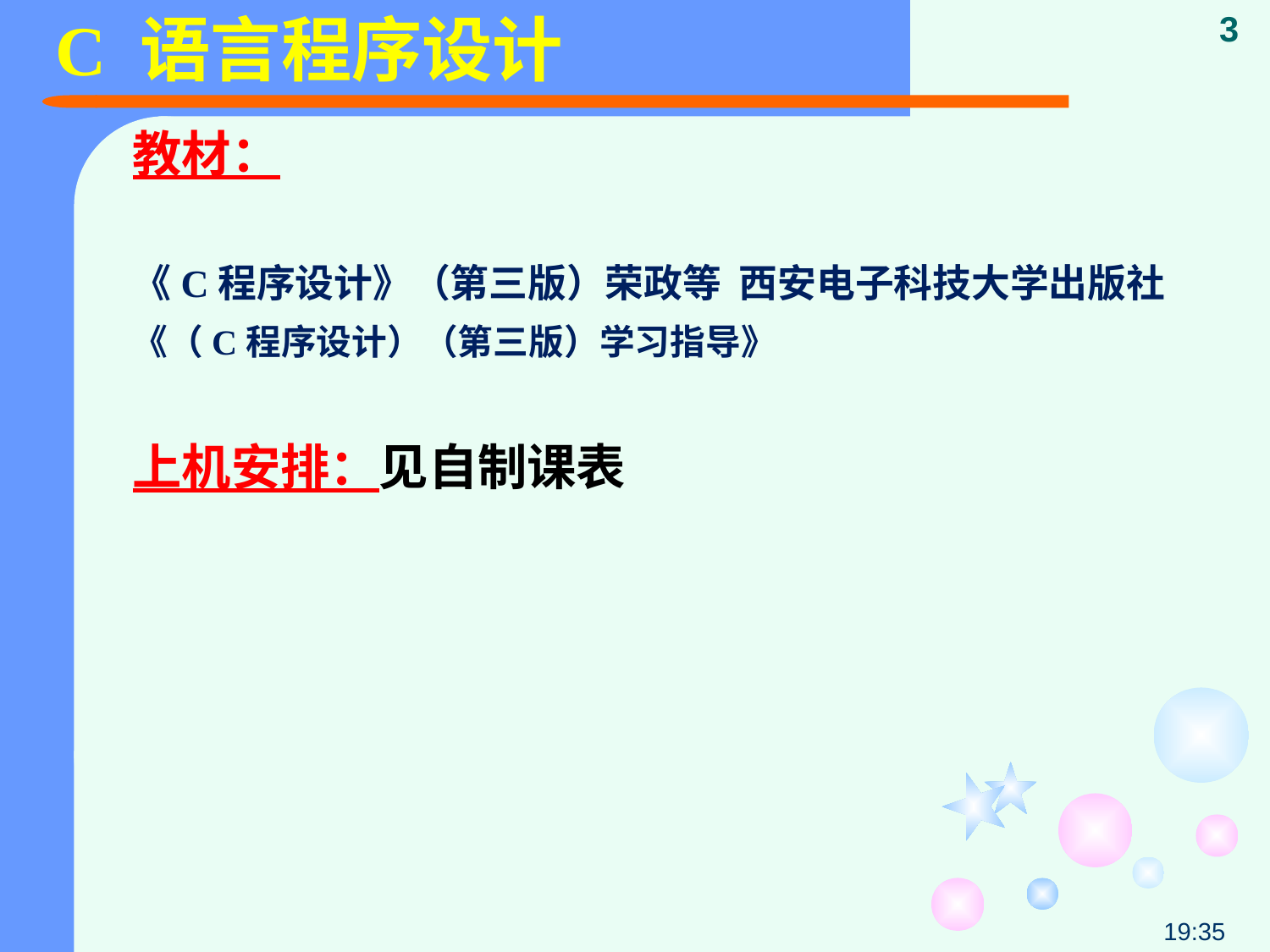

# C 语言程序设计
3
教材：

《C程序设计》（第三版）荣政等  西安电子科技大学出版社
《（C程序设计）（第三版）学习指导》

上机安排：见自制课表
19:35